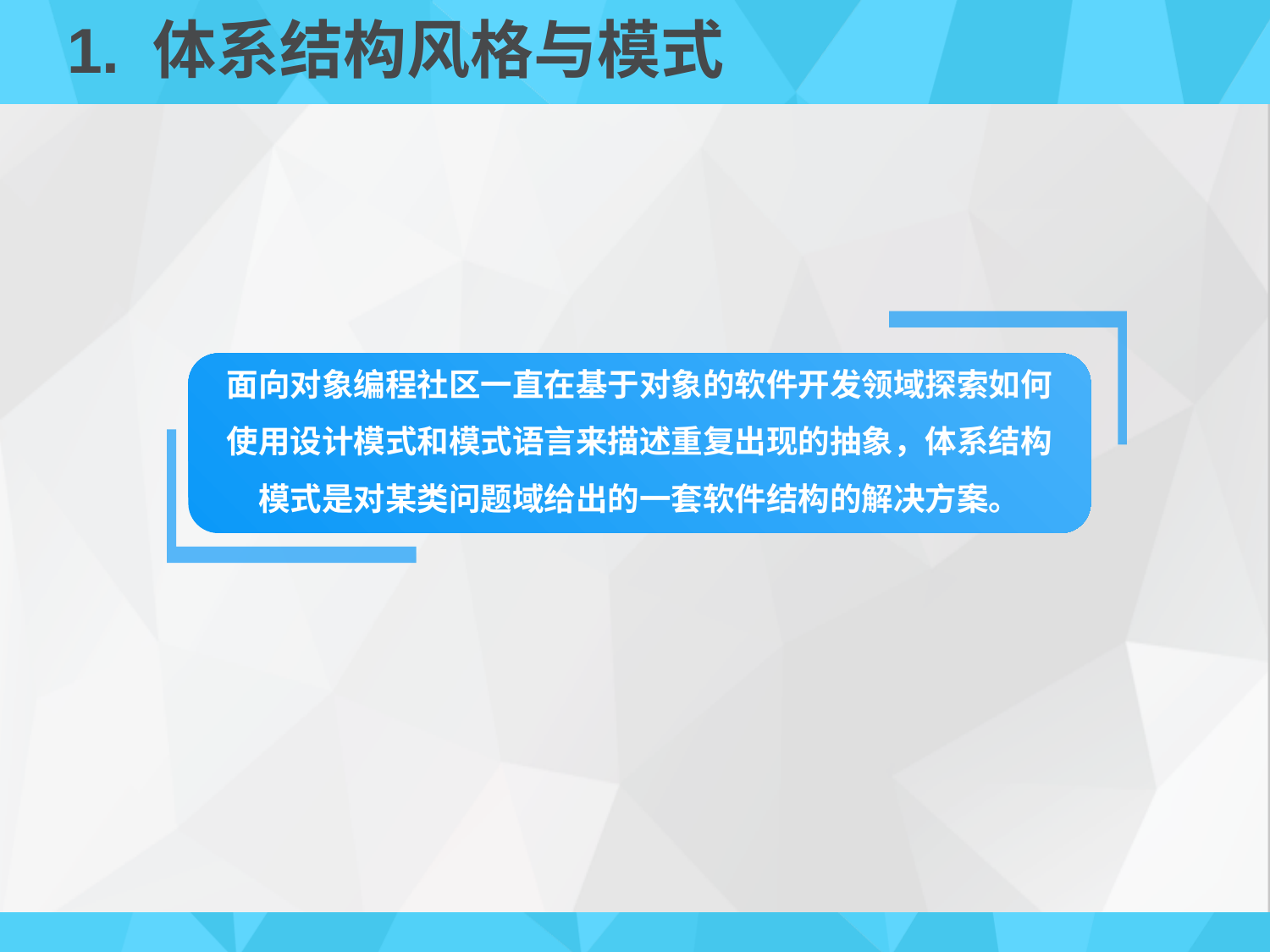

# 1. 体系结构风格与模式

面向对象编程社区一直在基于对象的软件开发领域探索如何
使用设计模式和模式语言来描述重复出现的抽象，体系结构
模式是对某类问题域给出的一套软件结构的解决方案。